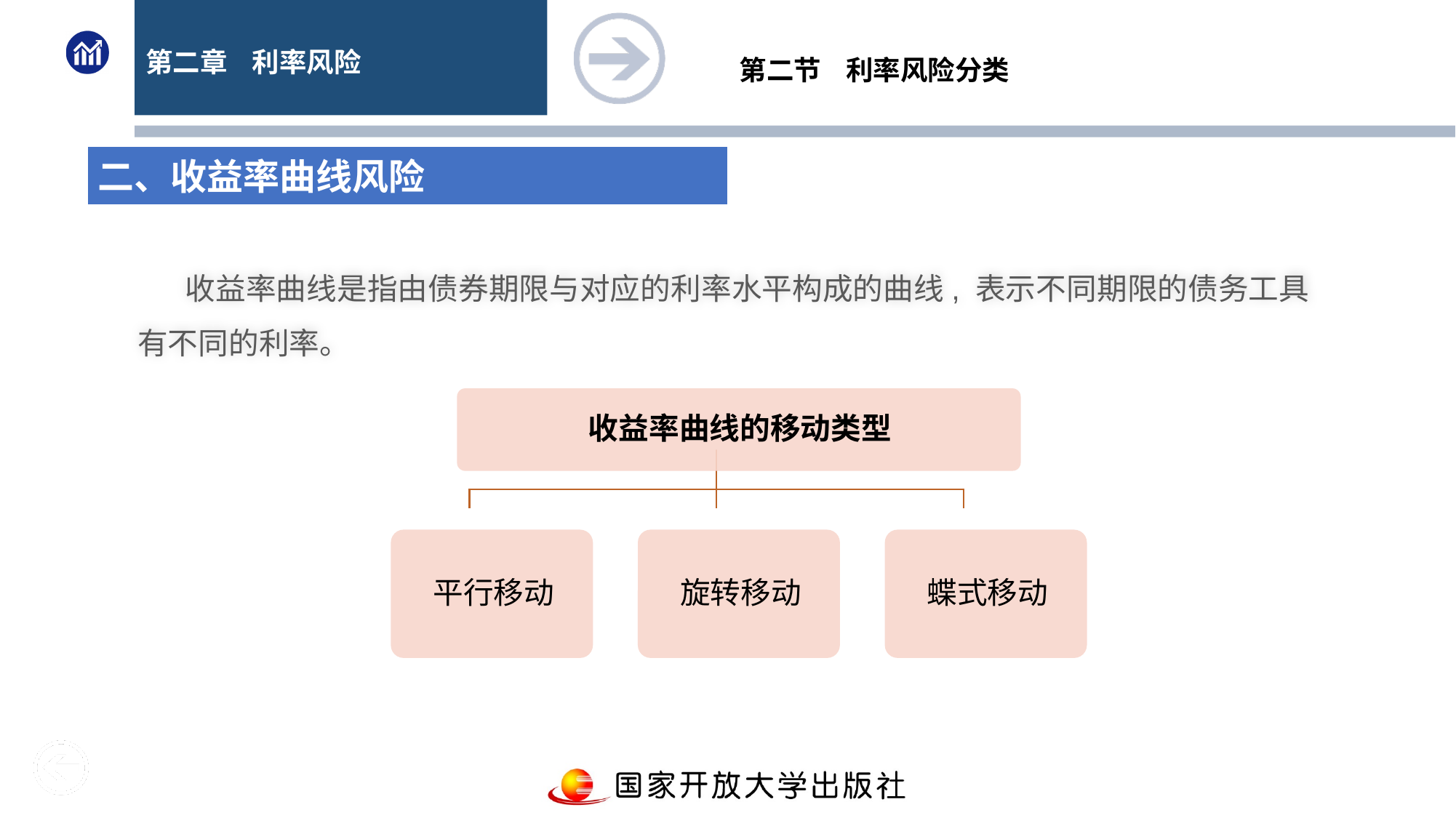

第二节    利率风险分类
第二章    利率风险
二、收益率曲线风险
      收益率曲线是指由债券期限与对应的利率水平构成的曲线, 表示不同期限的债务工具有不同的利率。
收益率曲线的移动类型
平行移动
旋转移动
蝶式移动